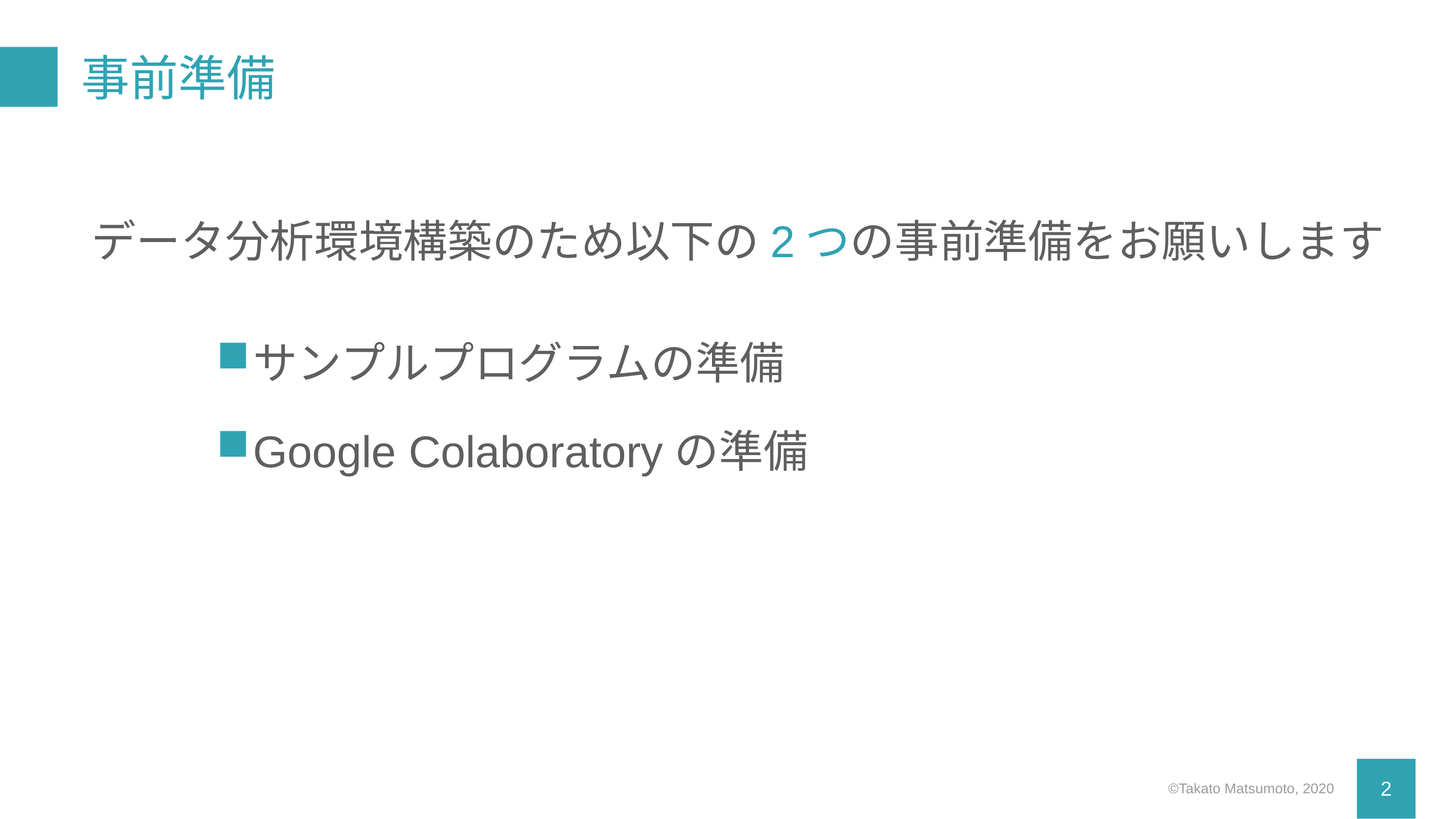

# 事前準備
サンプルプログラムの準備
Google Colaboratoryの準備

データ分析環境構築のため以下の2つの事前準備をお願いします
©︎Takato Matsumoto, 2020
2